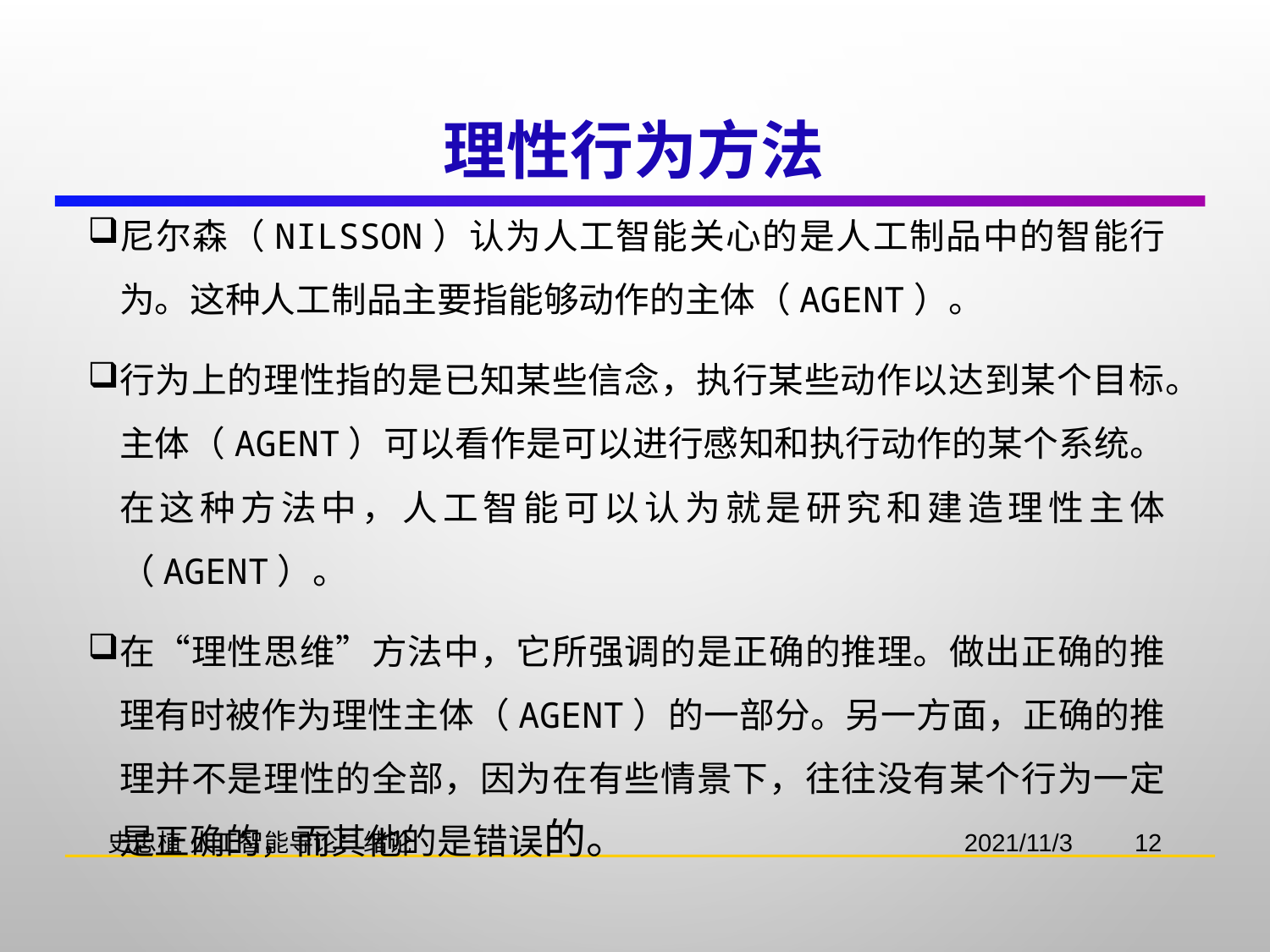

# 理性行为方法
尼尔森（Nilsson）认为人工智能关心的是人工制品中的智能行为。这种人工制品主要指能够动作的主体（agent）。
行为上的理性指的是已知某些信念，执行某些动作以达到某个目标。主体（agent）可以看作是可以进行感知和执行动作的某个系统。在这种方法中，人工智能可以认为就是研究和建造理性主体（agent）。
在“理性思维”方法中，它所强调的是正确的推理。做出正确的推理有时被作为理性主体（agent）的一部分。另一方面，正确的推理并不是理性的全部，因为在有些情景下，往往没有某个行为一定是正确的，而其他的是错误的。
史忠植 人工智能导论：绪论
2021/11/3
12